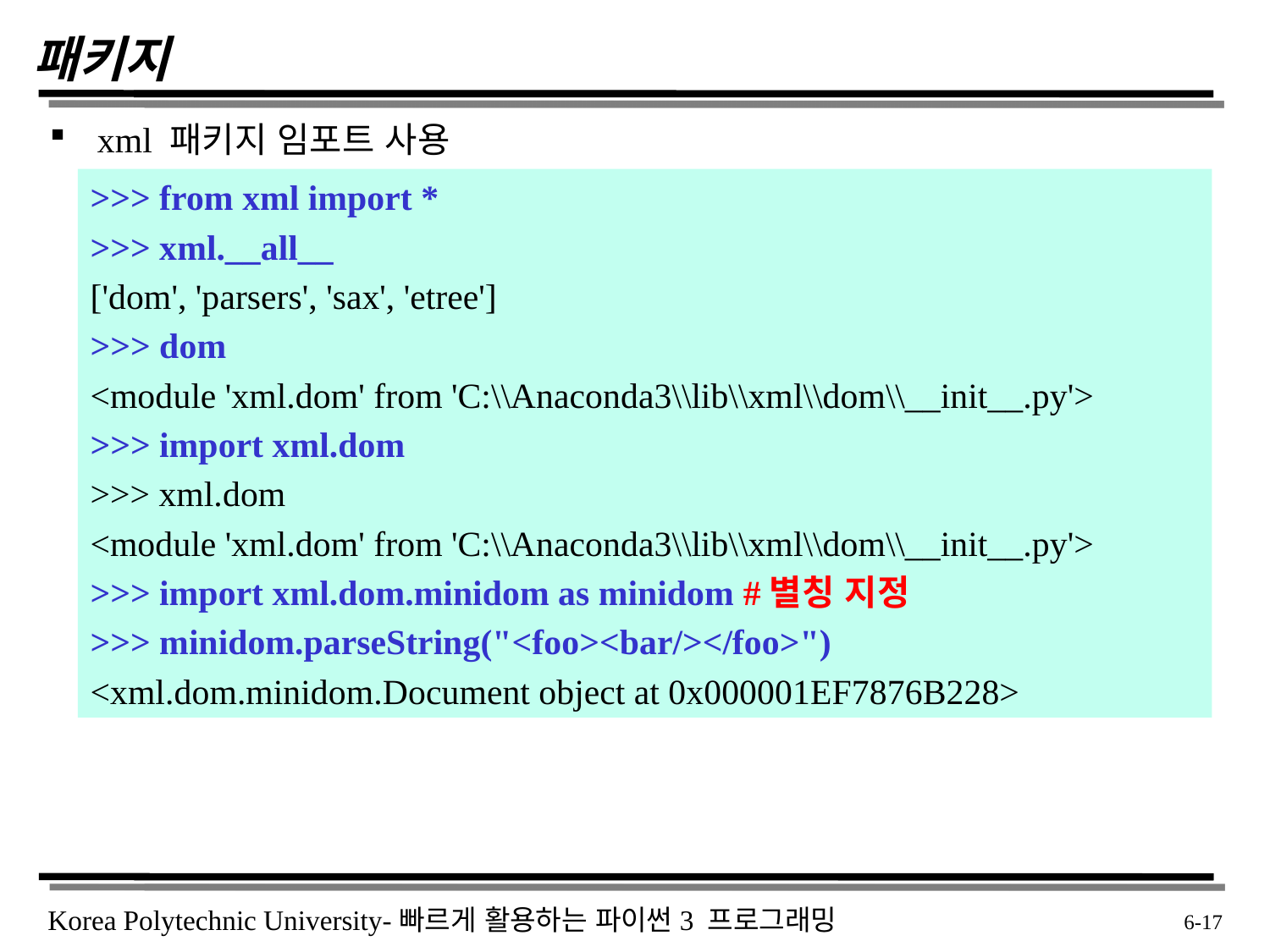

# 패키지
xml 패키지 임포트 사용

>>> from xml import *
>>> xml.__all__
['dom', 'parsers', 'sax', 'etree']
>>> dom
<module 'xml.dom' from 'C:\\Anaconda3\\lib\\xml\\dom\\__init__.py'>
>>> import xml.dom
>>> xml.dom
<module 'xml.dom' from 'C:\\Anaconda3\\lib\\xml\\dom\\__init__.py'>
>>> import xml.dom.minidom as minidom #별칭 지정
>>> minidom.parseString("<foo><bar/></foo>")
<xml.dom.minidom.Document object at 0x000001EF7876B228>
 6-17